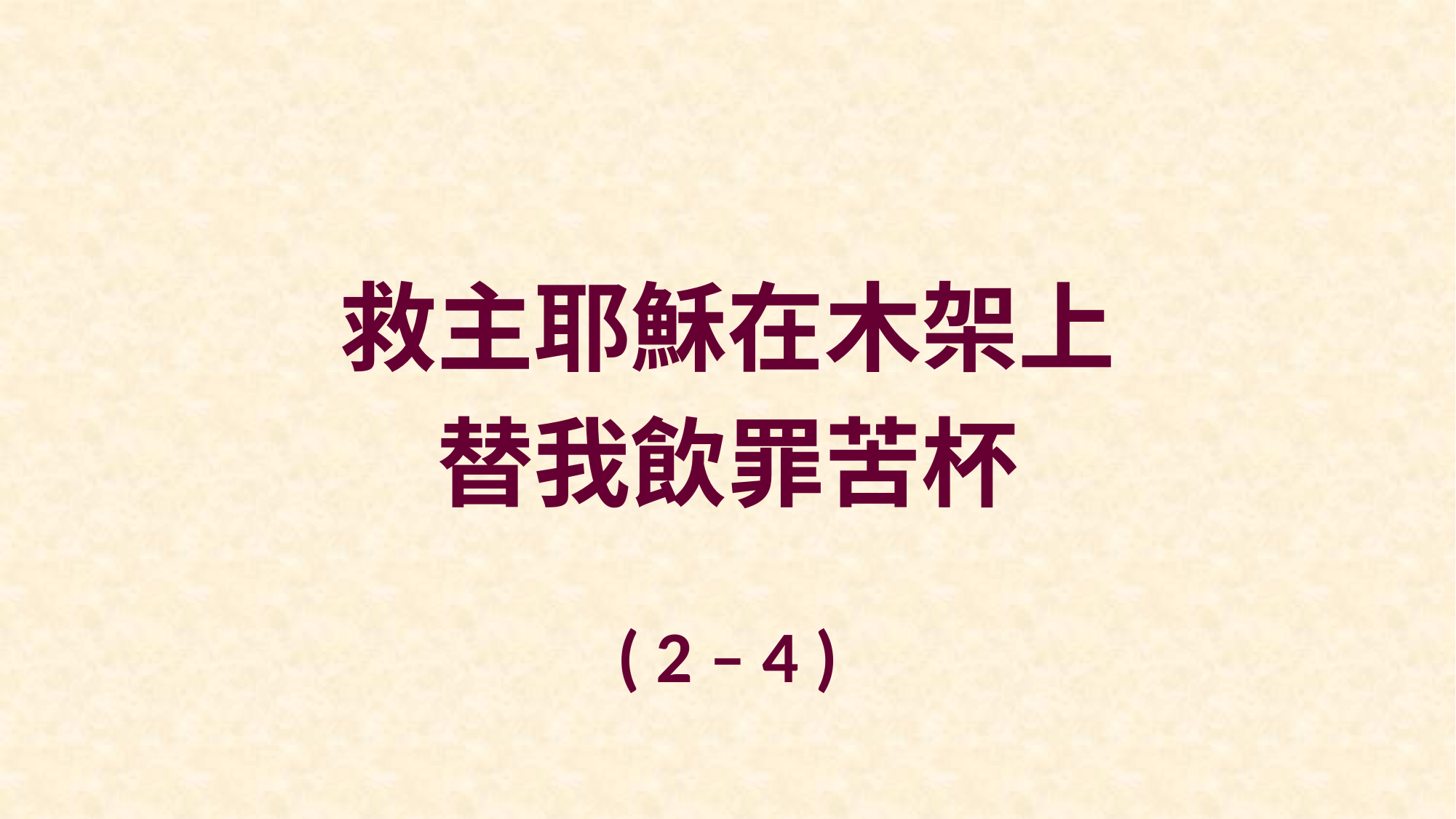

救主耶穌在木架上
替我飲罪苦杯
( 2 – 4 )